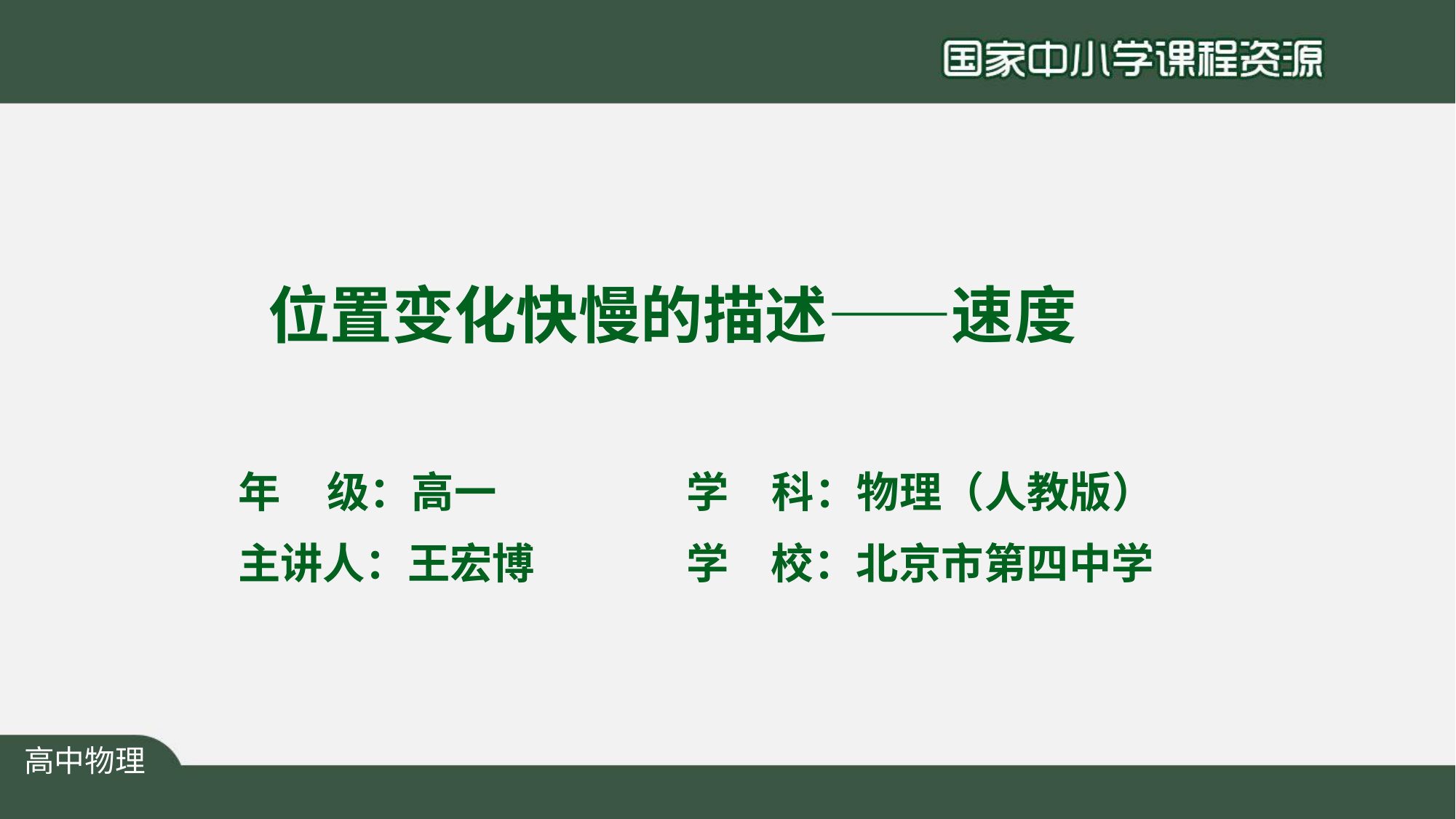

# 位置变化快慢的描述——速度
| 年 级：高一 | 学 | 科：物理（人教版） |
| --- | --- | --- |
| 主讲人：王宏博 | 学 | 校：北京市第四中学 |
高中物理